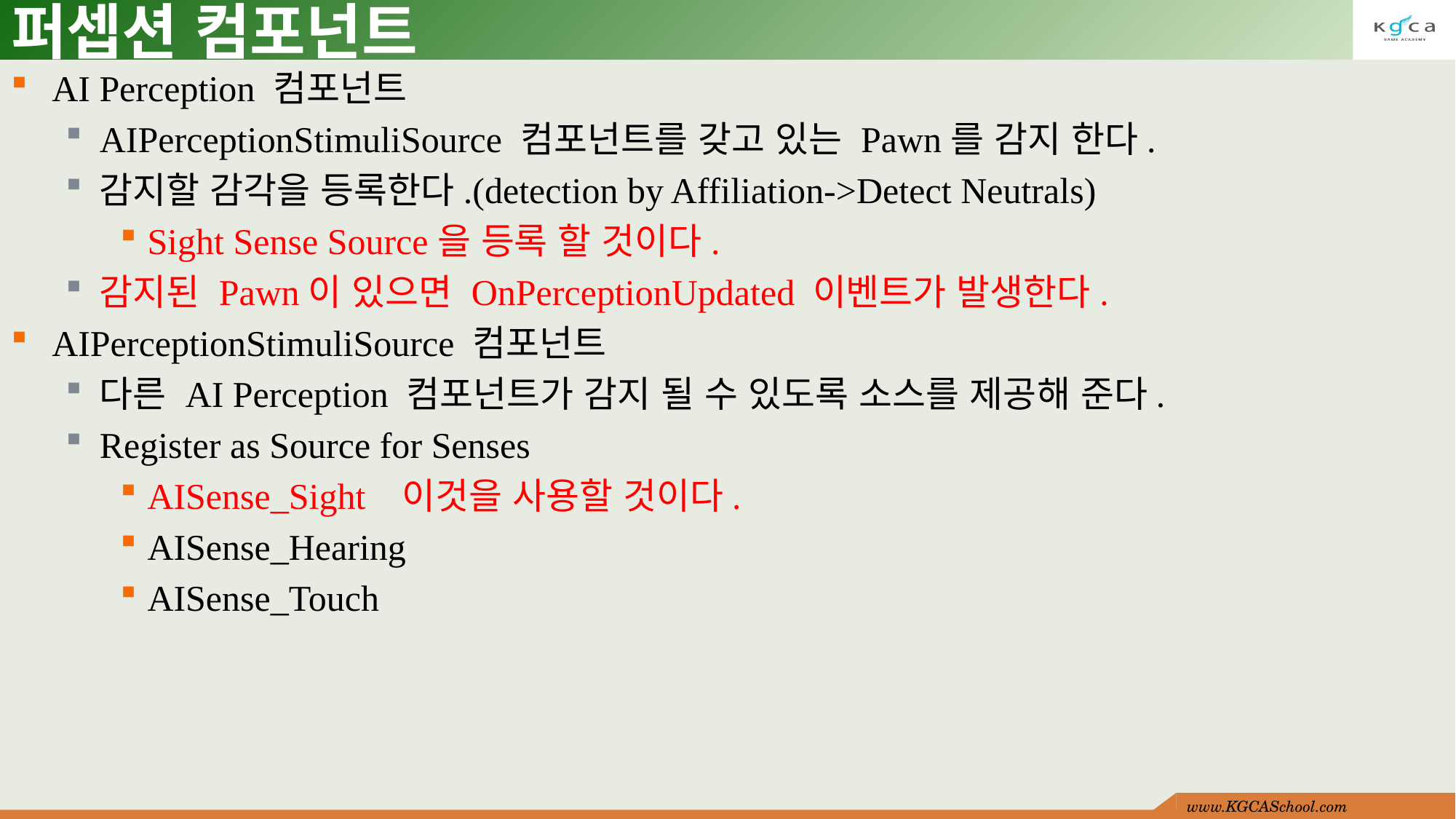

# 퍼셉션 컴포넌트
AI Perception 컴포넌트
AIPerceptionStimuliSource 컴포넌트를 갖고 있는 Pawn를 감지 한다.
감지할 감각을 등록한다.(detection by Affiliation->Detect Neutrals)
Sight Sense Source을 등록 할 것이다.
감지된 Pawn이 있으면 OnPerceptionUpdated 이벤트가 발생한다.
AIPerceptionStimuliSource 컴포넌트
다른 AI Perception 컴포넌트가 감지 될 수 있도록 소스를 제공해 준다.
Register as Source for Senses
AISense_Sight   이것을 사용할 것이다.
AISense_Hearing
AISense_Touch